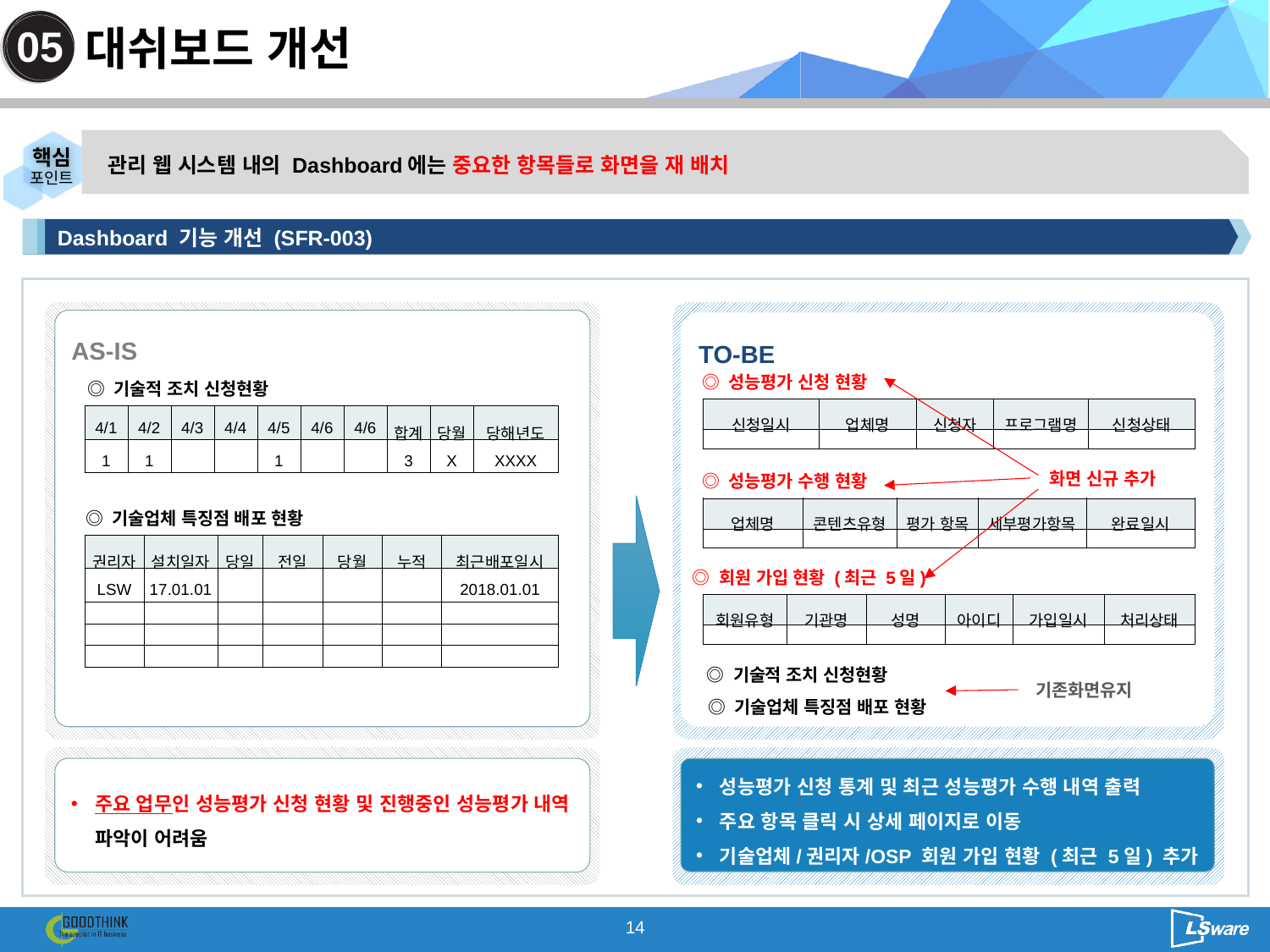

# 대쉬보드 개선
05
관리 웹 시스템 내의 Dashboard에는 중요한 항목들로 화면을 재 배치
Dashboard 기능 개선 (SFR-003)

AS-IS
TO-BE
◎ 성능평가 신청 현황
◎ 기술적 조치 신청현황
| 신청일시 | 업체명 | 신청자 | 프로그램명 | 신청상태 |
| --- | --- | --- | --- | --- |
|  |  |  |  |  |
| 4/1 | 4/2 | 4/3 | 4/4 | 4/5 | 4/6 | 4/6 | 합계 | 당월 | 당해년도 |
| --- | --- | --- | --- | --- | --- | --- | --- | --- | --- |
| 1 | 1 |  |  | 1 |  |  | 3 | X | XXXX |
화면 신규 추가
◎ 성능평가 수행 현황

| 업체명 | 콘텐츠유형 | 평가 항목 | 세부평가항목 | 완료일시 |
| --- | --- | --- | --- | --- |
|  |  |  |  |  |
◎ 기술업체 특징점 배포 현황
| 권리자 | 설치일자 | 당일 | 전일 | 당월 | 누적 | 최근배포일시 |
| --- | --- | --- | --- | --- | --- | --- |
| LSW | 17.01.01 |  |  |  |  | 2018.01.01 |
|  |  |  |  |  |  |  |
|  |  |  |  |  |  |  |
|  |  |  |  |  |  |  |
◎ 회원 가입 현황 (최근 5일)
| 회원유형 | 기관명 | 성명 | 아이디 | 가입일시 | 처리상태 |
| --- | --- | --- | --- | --- | --- |
|  |  |  |  |  |  |
◎ 기술적 조치 신청현황

기존화면유지
◎ 기술업체 특징점 배포 현황

주요 업무인 성능평가 신청 현황 및 진행중인 성능평가 내역 파악이 어려움
성능평가 신청 통계 및 최근 성능평가 수행 내역 출력
주요 항목 클릭 시 상세 페이지로 이동
기술업체/권리자/OSP 회원 가입 현황 (최근 5일) 추가